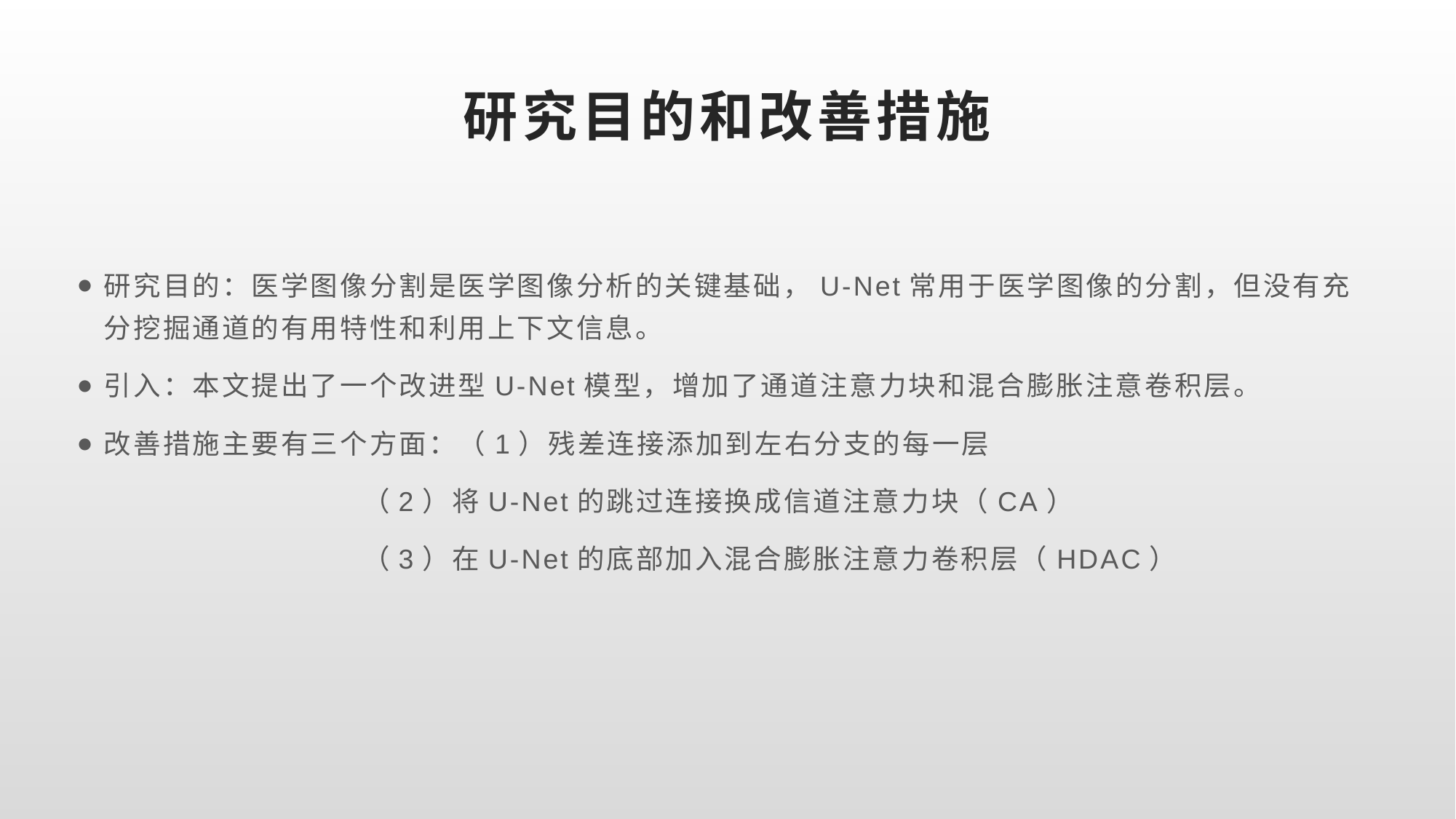

# 研究目的和改善措施

研究目的：医学图像分割是医学图像分析的关键基础，U-Net常用于医学图像的分割，但没有充分挖掘通道的有用特性和利用上下文信息。
引入：本文提出了一个改进型U-Net模型，增加了通道注意力块和混合膨胀注意卷积层。
改善措施主要有三个方面：（1）残差连接添加到左右分支的每一层
                                 （2）将U-Net的跳过连接换成信道注意力块（CA）
                                 （3）在U-Net的底部加入混合膨胀注意力卷积层（HDAC）